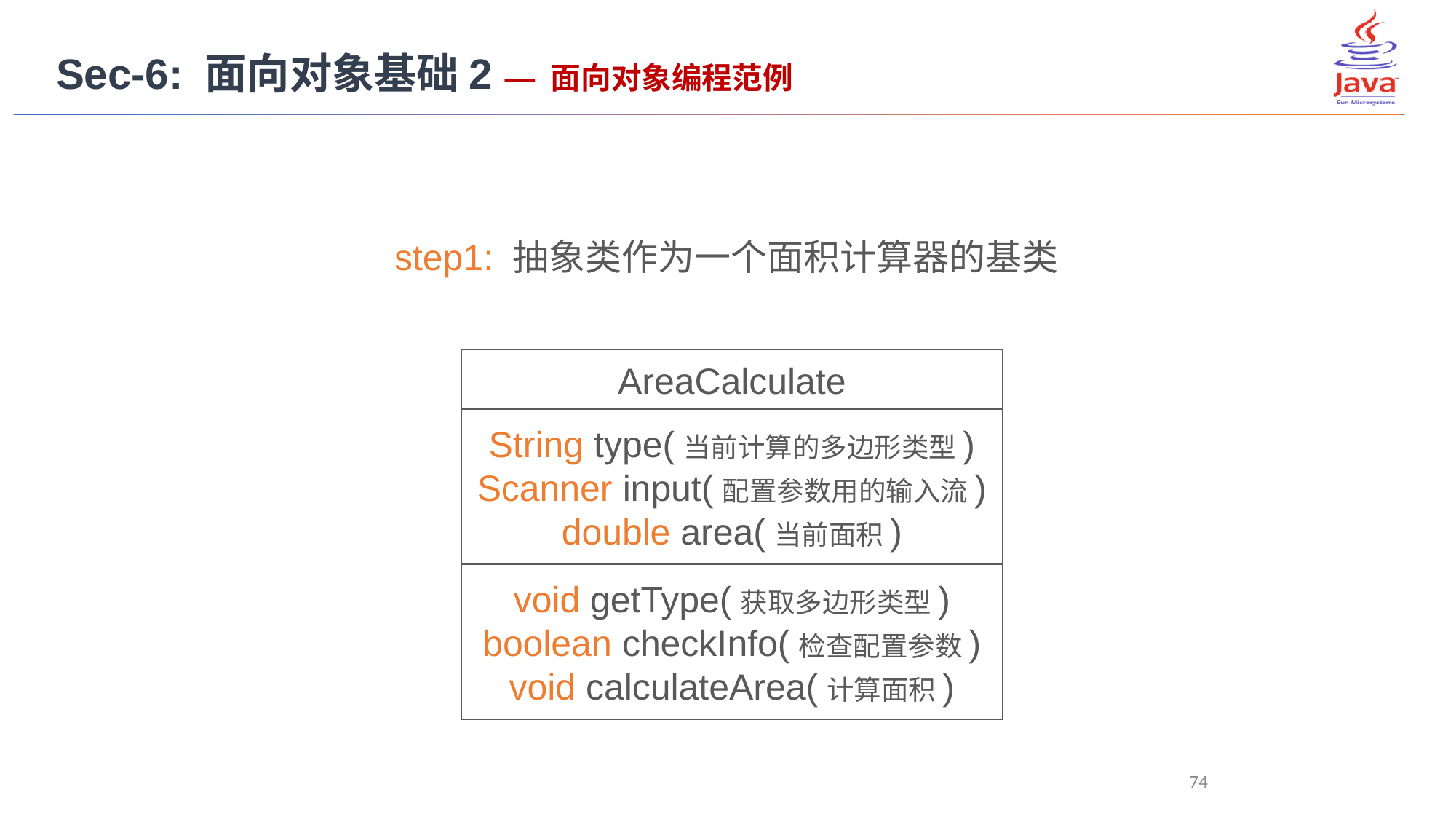

Sec-6: 面向对象基础2 — 面向对象编程范例
step1: 抽象类作为一个面积计算器的基类
AreaCalculate
String type(当前计算的多边形类型)
Scanner input(配置参数用的输入流)
double area(当前面积)
void getType(获取多边形类型)
boolean checkInfo(检查配置参数)
void calculateArea(计算面积)
74